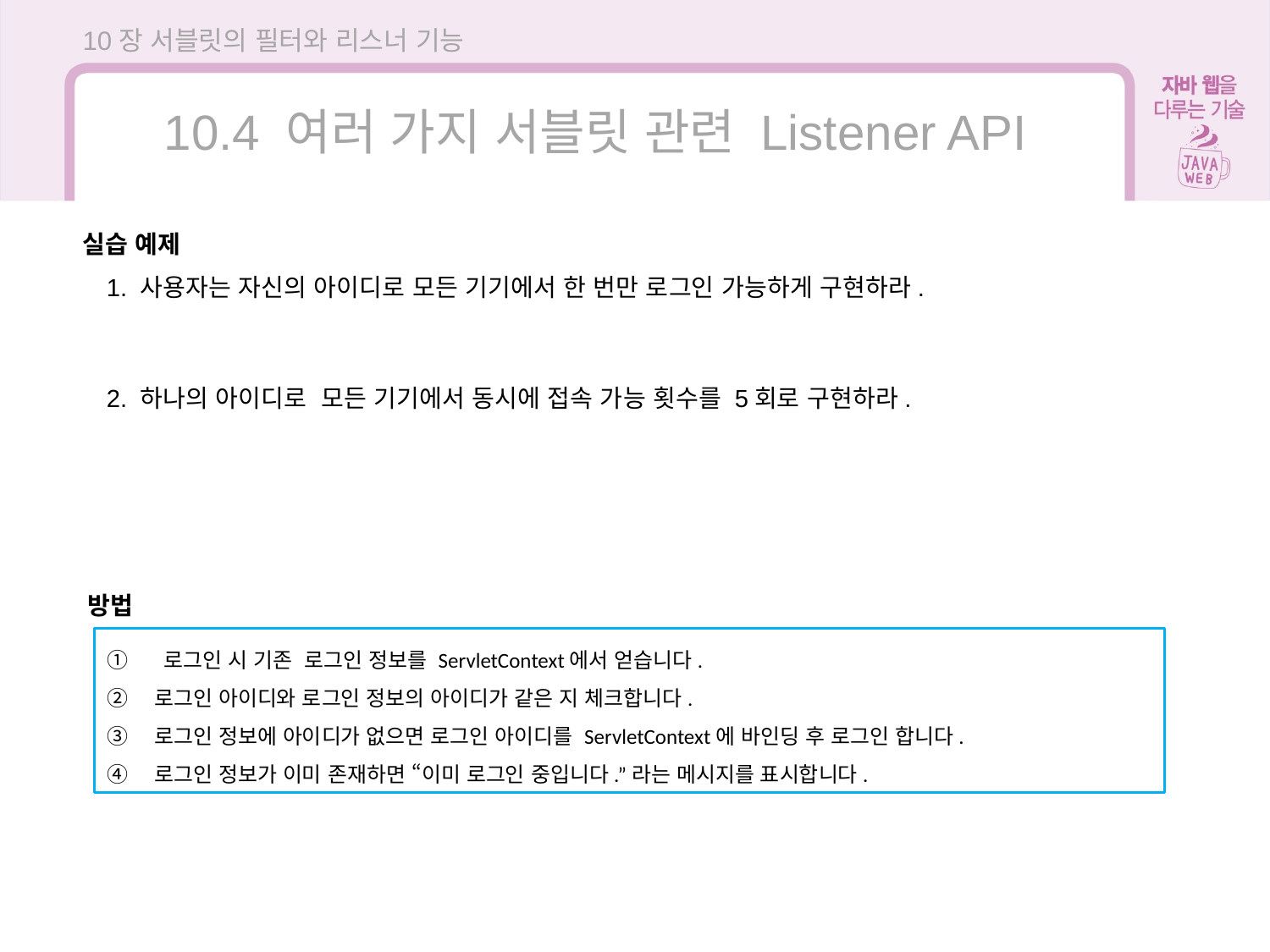

10장 서블릿의 필터와 리스너 기능
10.4 여러 가지 서블릿 관련 Listener API
실습 예제
1. 사용자는 자신의 아이디로 모든 기기에서 한 번만 로그인 가능하게 구현하라.
2. 하나의 아이디로  모든 기기에서 동시에 접속 가능 횟수를 5회로 구현하라.
방법
 로그인 시 기존  로그인 정보를 ServletContext에서 얻습니다.
로그인 아이디와 로그인 정보의 아이디가 같은 지 체크합니다.
로그인 정보에 아이디가 없으면 로그인 아이디를 ServletContext에 바인딩 후 로그인 합니다.
로그인 정보가 이미 존재하면 “이미 로그인 중입니다.”라는 메시지를 표시합니다.